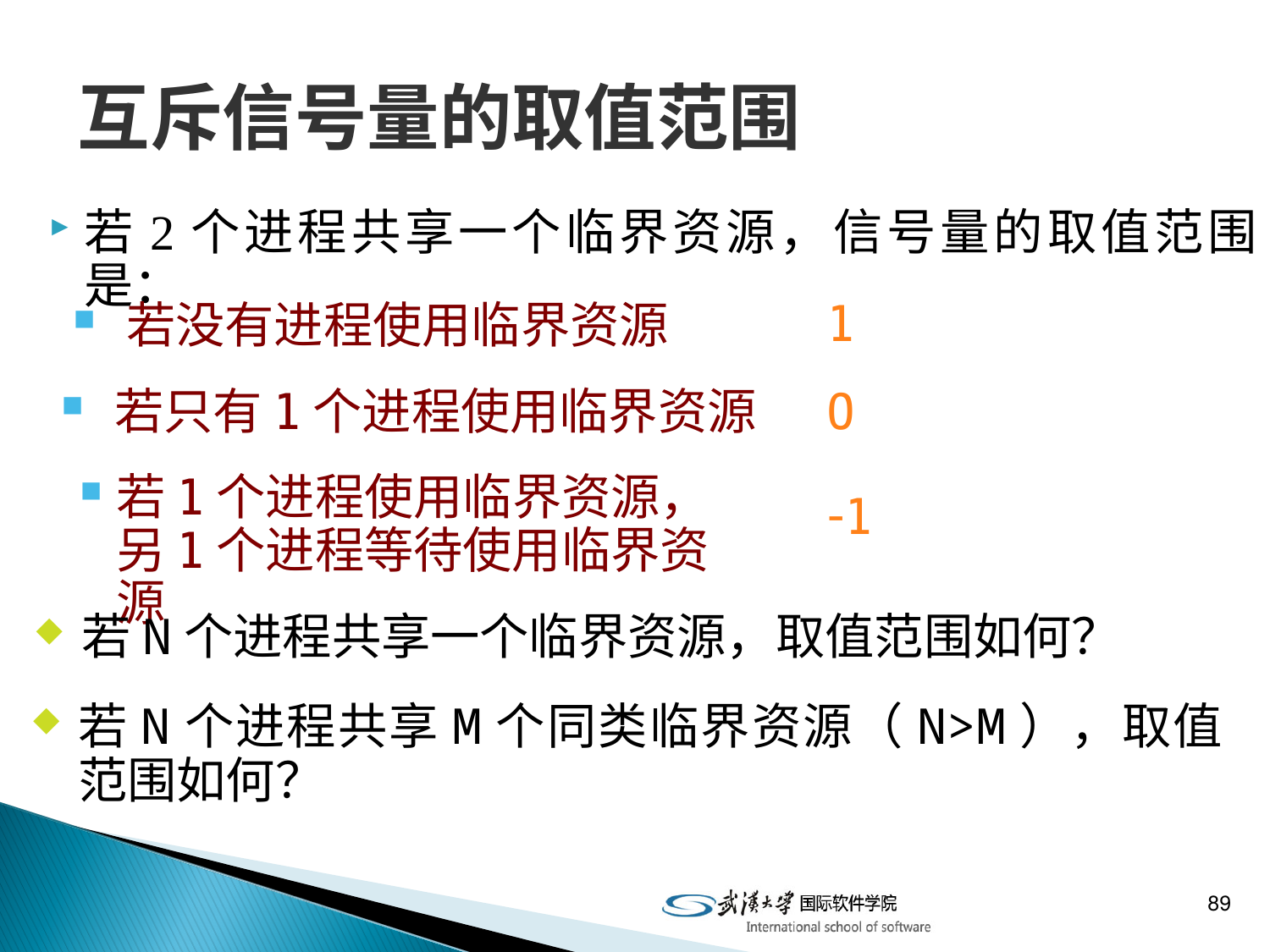

# 互斥信号量的取值范围
若2个进程共享一个临界资源，信号量的取值范围是：
1
 若没有进程使用临界资源
 若只有1个进程使用临界资源
0
若1个进程使用临界资源，另1个进程等待使用临界资源
-1
若N个进程共享一个临界资源，取值范围如何？
若N个进程共享M个同类临界资源（N>M），取值范围如何？